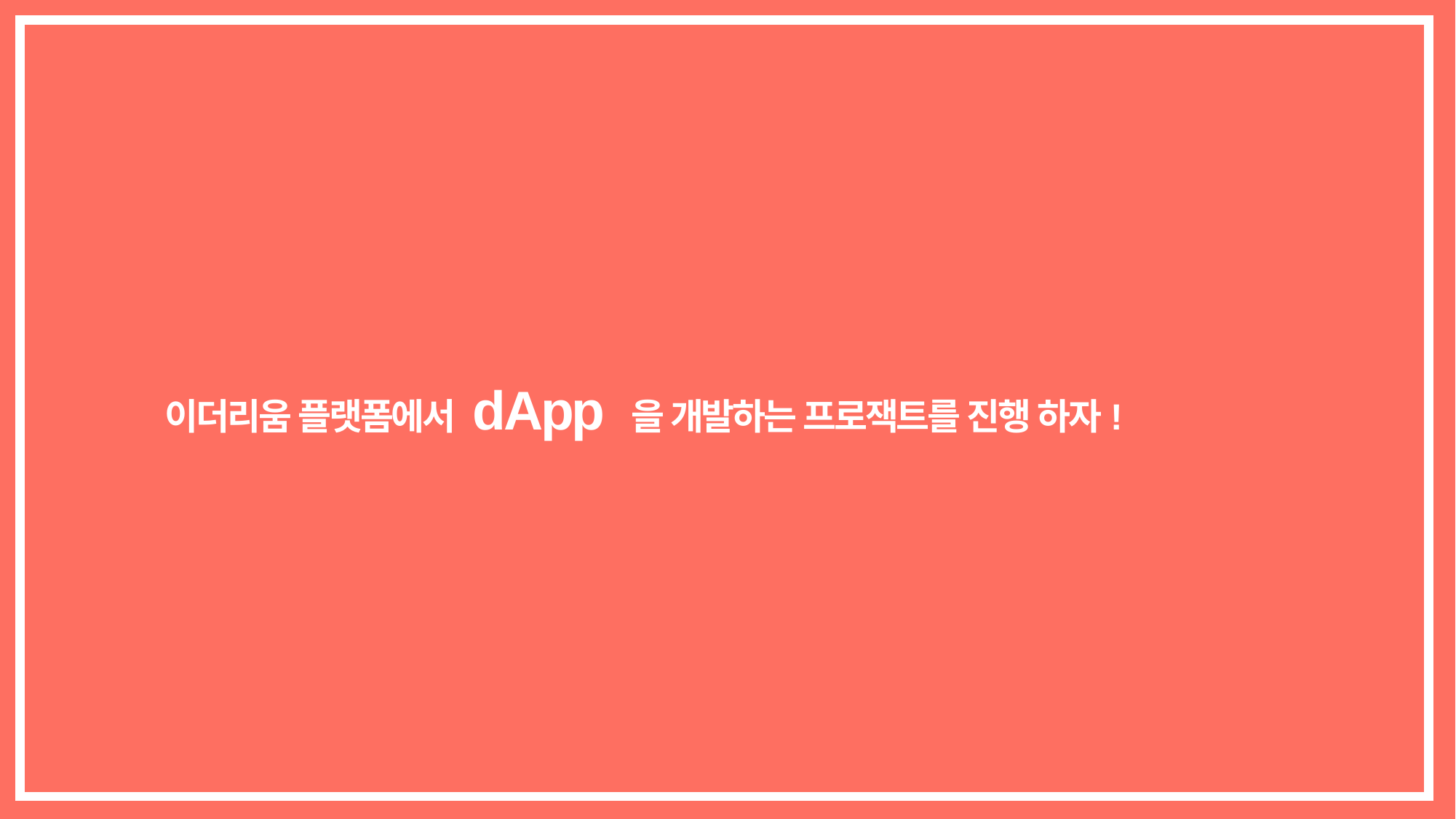

이더리움 플랫폼에서 dApp 을 개발하는 프로잭트를 진행 하자!